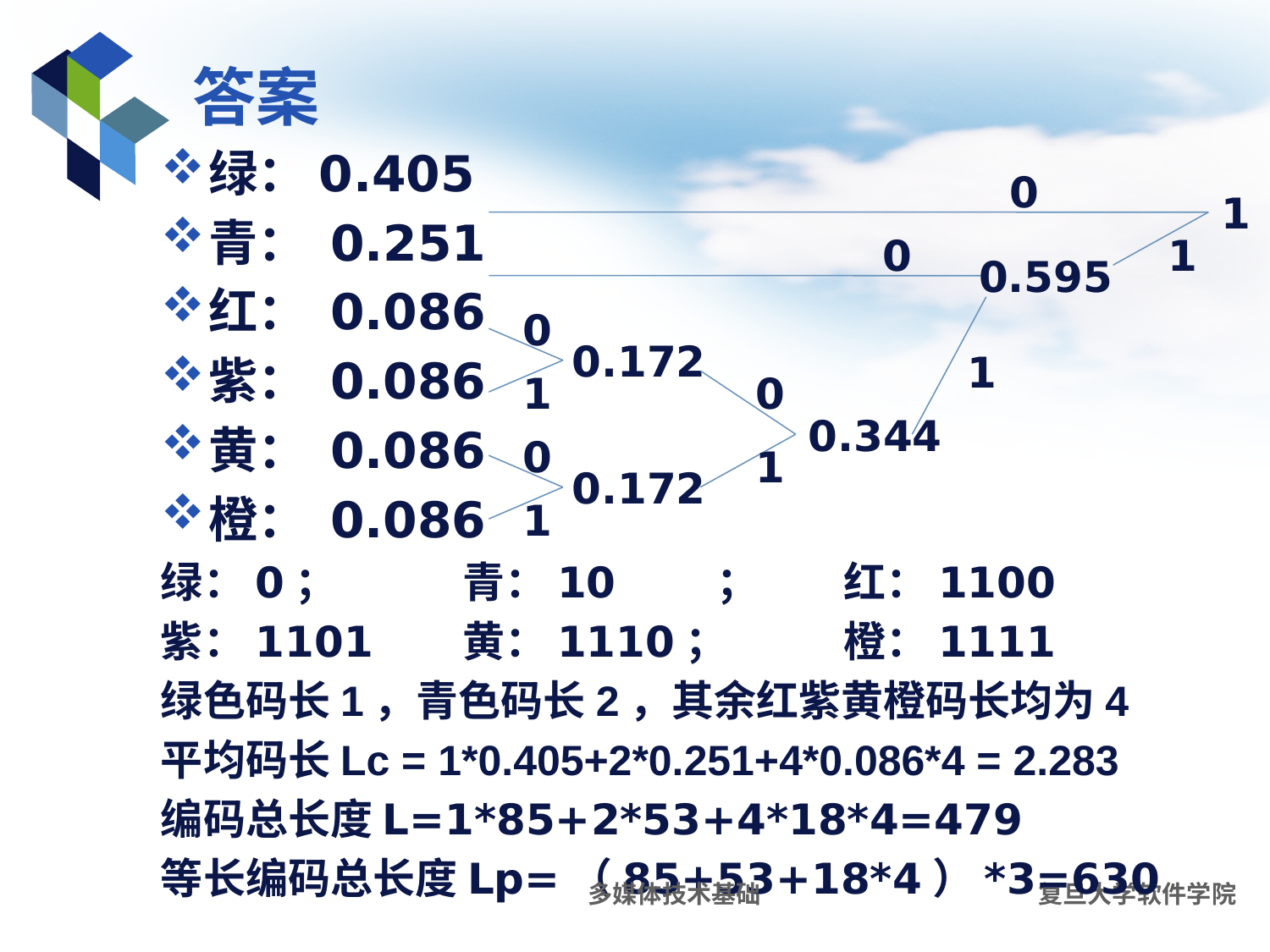

# 答案
绿：0.405
青： 0.251
红： 0.086
紫： 0.086
黄： 0.086
橙： 0.086
绿：0；	青：10	；	红：1100
紫：1101	黄：1110；	橙：1111
绿色码长1，青色码长2，其余红紫黄橙码长均为4
平均码长Lc = 1*0.405+2*0.251+4*0.086*4 = 2.283
编码总长度L=1*85+2*53+4*18*4=479
等长编码总长度Lp=（85+53+18*4）*3=630
0
1

0
1
0.595

0

0.172
1
1

0

0.344
0
1

0.172
1

多媒体技术基础